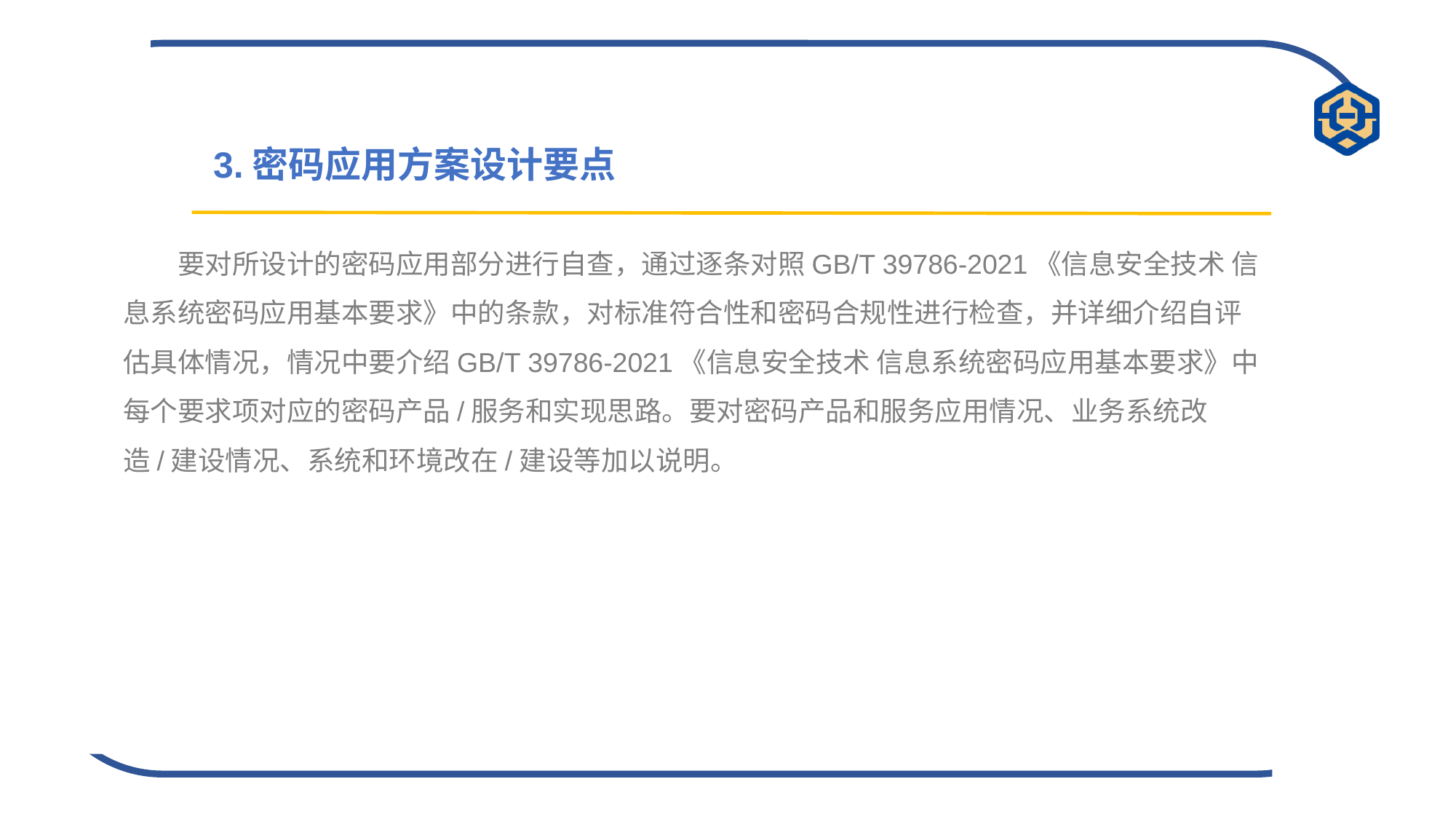

3.密码应用方案设计要点
要对所设计的密码应用部分进行自查，通过逐条对照GB/T 39786-2021《信息安全技术 信息系统密码应用基本要求》中的条款，对标准符合性和密码合规性进行检查，并详细介绍自评估具体情况，情况中要介绍GB/T 39786-2021《信息安全技术 信息系统密码应用基本要求》中每个要求项对应的密码产品/服务和实现思路。要对密码产品和服务应用情况、业务系统改造/建设情况、系统和环境改在/建设等加以说明。